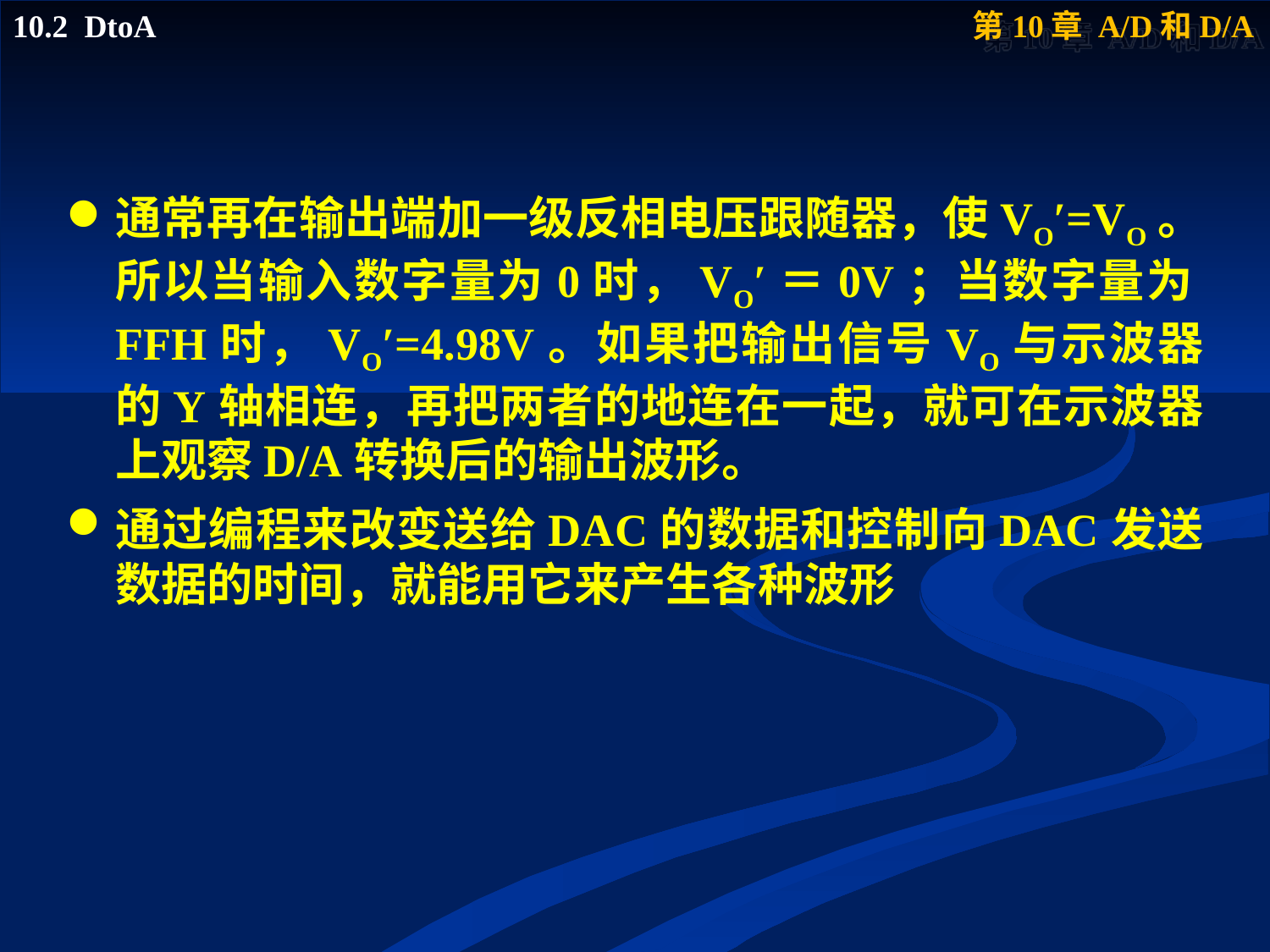

#
通常再在输出端加一级反相电压跟随器，使VO′=VO。所以当输入数字量为0时，VO′＝0V；当数字量为FFH时，VO′=4.98V。如果把输出信号VO与示波器的Y轴相连，再把两者的地连在一起，就可在示波器上观察D/A转换后的输出波形。
通过编程来改变送给DAC的数据和控制向DAC发送数据的时间，就能用它来产生各种波形